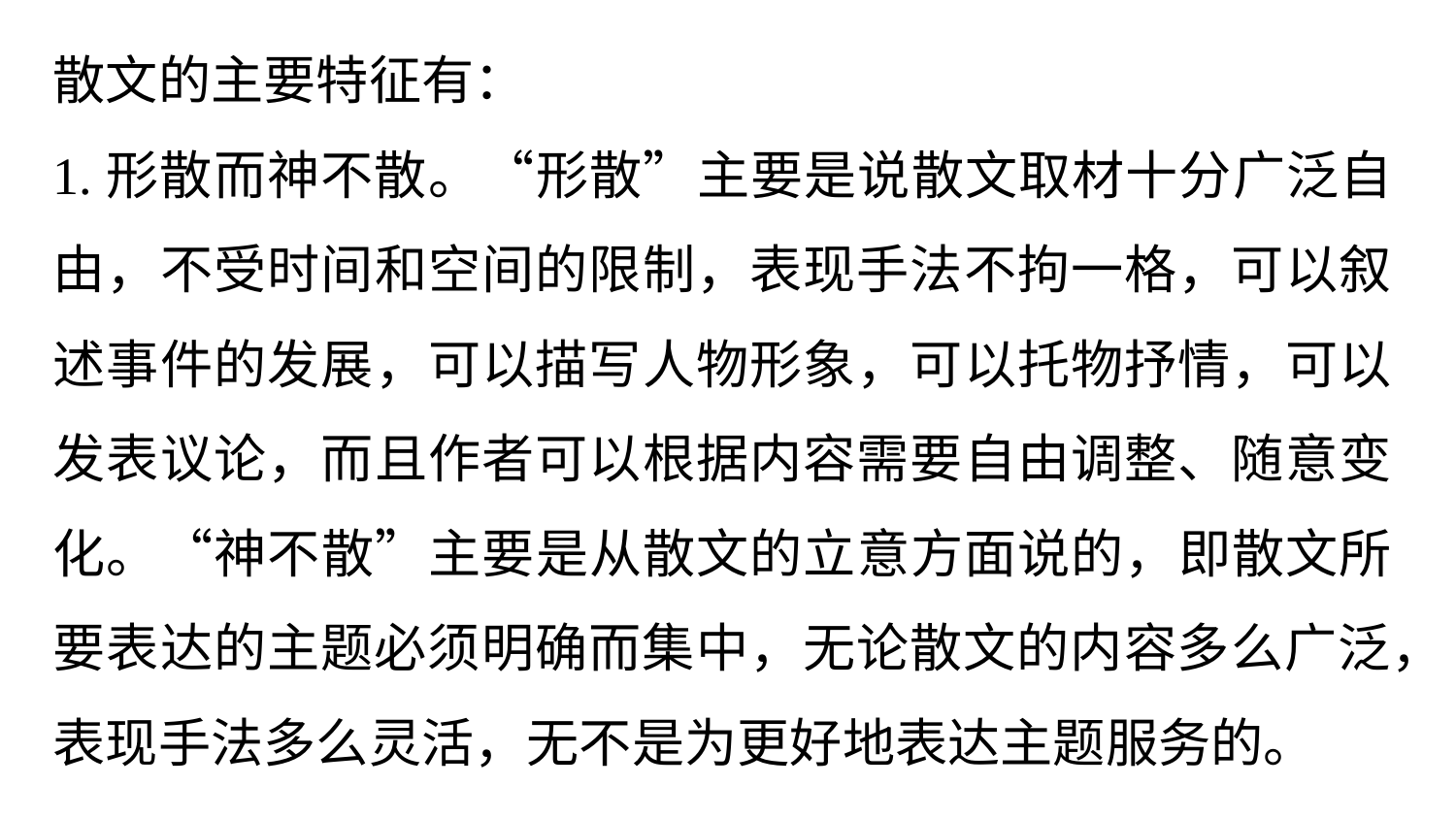

散文的主要特征有：
1.形散而神不散。“形散”主要是说散文取材十分广泛自由，不受时间和空间的限制，表现手法不拘一格，可以叙述事件的发展，可以描写人物形象，可以托物抒情，可以发表议论，而且作者可以根据内容需要自由调整、随意变化。“神不散”主要是从散文的立意方面说的，即散文所要表达的主题必须明确而集中，无论散文的内容多么广泛，表现手法多么灵活，无不是为更好地表达主题服务的。